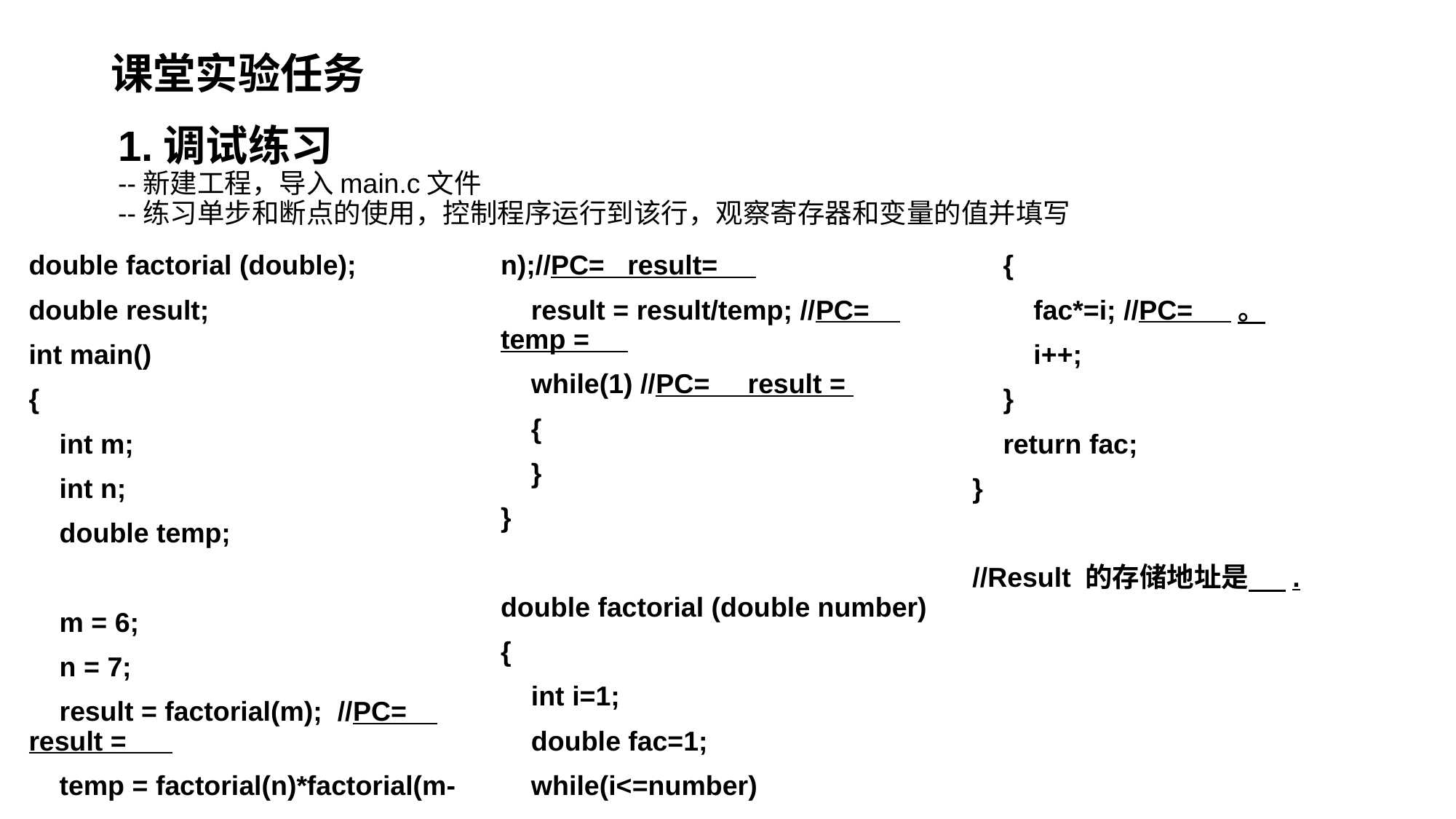

课堂实验任务
# 1.调试练习 --新建工程，导入main.c文件 --练习单步和断点的使用，控制程序运行到该行，观察寄存器和变量的值并填写
double factorial (double);
double result;
int main()
{
    int m;
    int n;
    double temp;

    m = 6;
    n = 7;
    result = factorial(m);  //PC=     result =
    temp = factorial(n)*factorial(m-n);//PC=   result=
    result = result/temp; //PC=     temp =
    while(1) //PC=     result =
    {
    }
}

double factorial (double number)
{
    int i=1;
    double fac=1;
    while(i<=number)
    {
        fac*=i; //PC=     。
        i++;
    }
    return fac;
}

//Result 的存储地址是      .